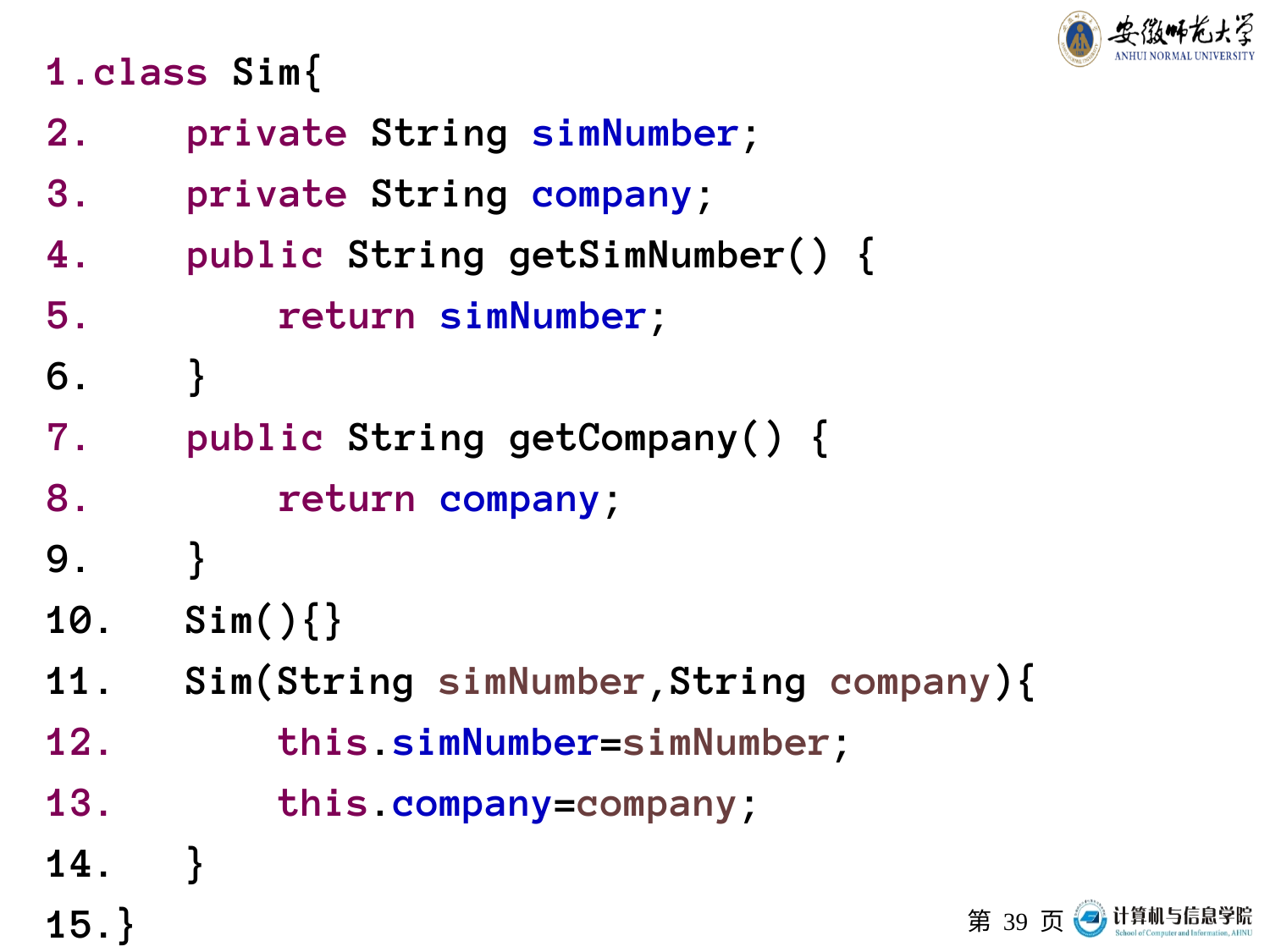

class Sim{
    private String simNumber;
    private String company;
    public String getSimNumber() {
        return simNumber;
    }
    public String getCompany() {
        return company;
    }
   Sim(){}
   Sim(String simNumber,String company){
       this.simNumber=simNumber;
       this.company=company;
   }
}

第 39 页